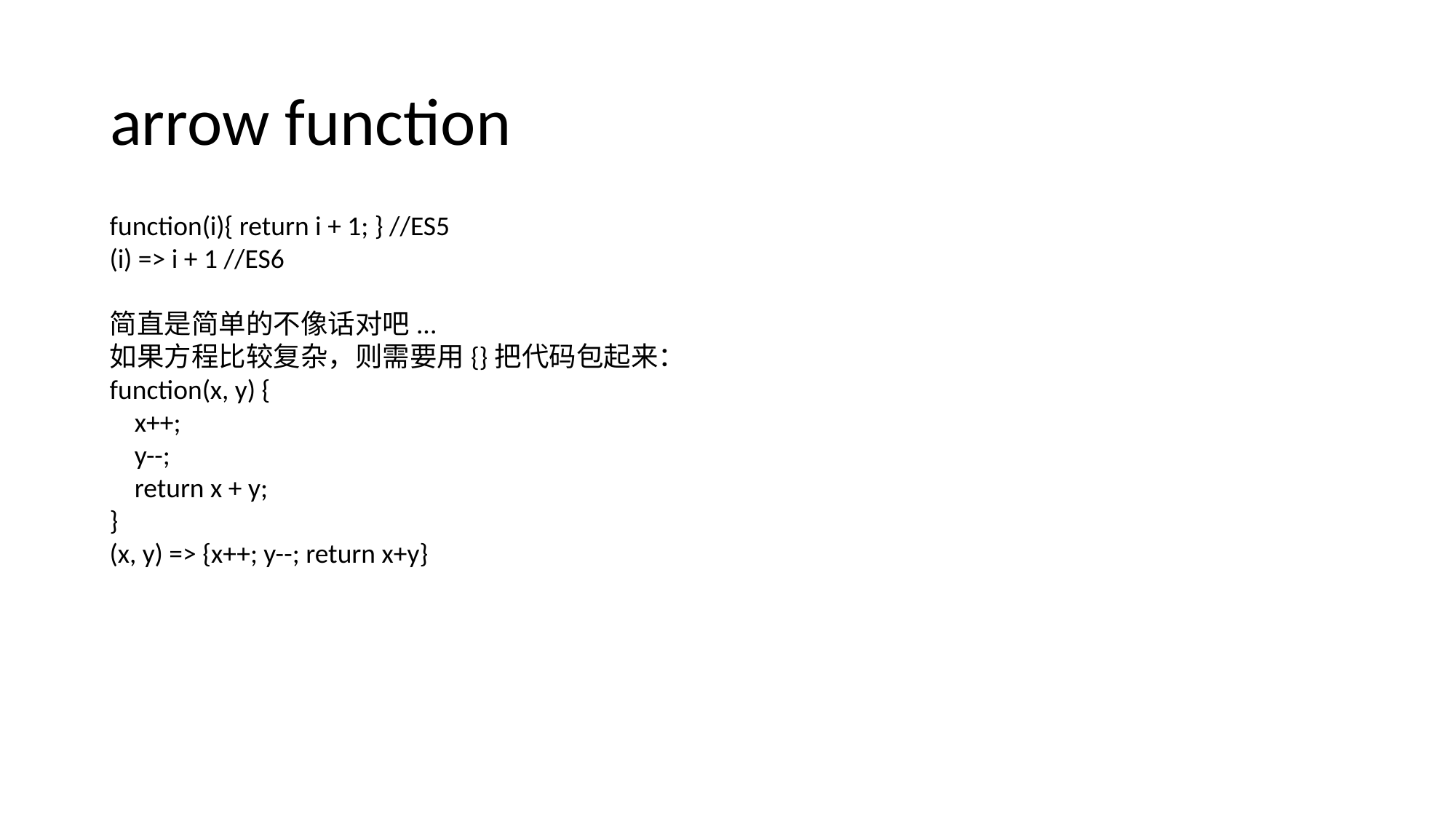

# arrow function
function(i){ return i + 1; } //ES5
(i) => i + 1 //ES6

简直是简单的不像话对吧...
如果方程比较复杂，则需要用{}把代码包起来：
function(x, y) {
    x++;
    y--;
    return x + y;
}
(x, y) => {x++; y--; return x+y}